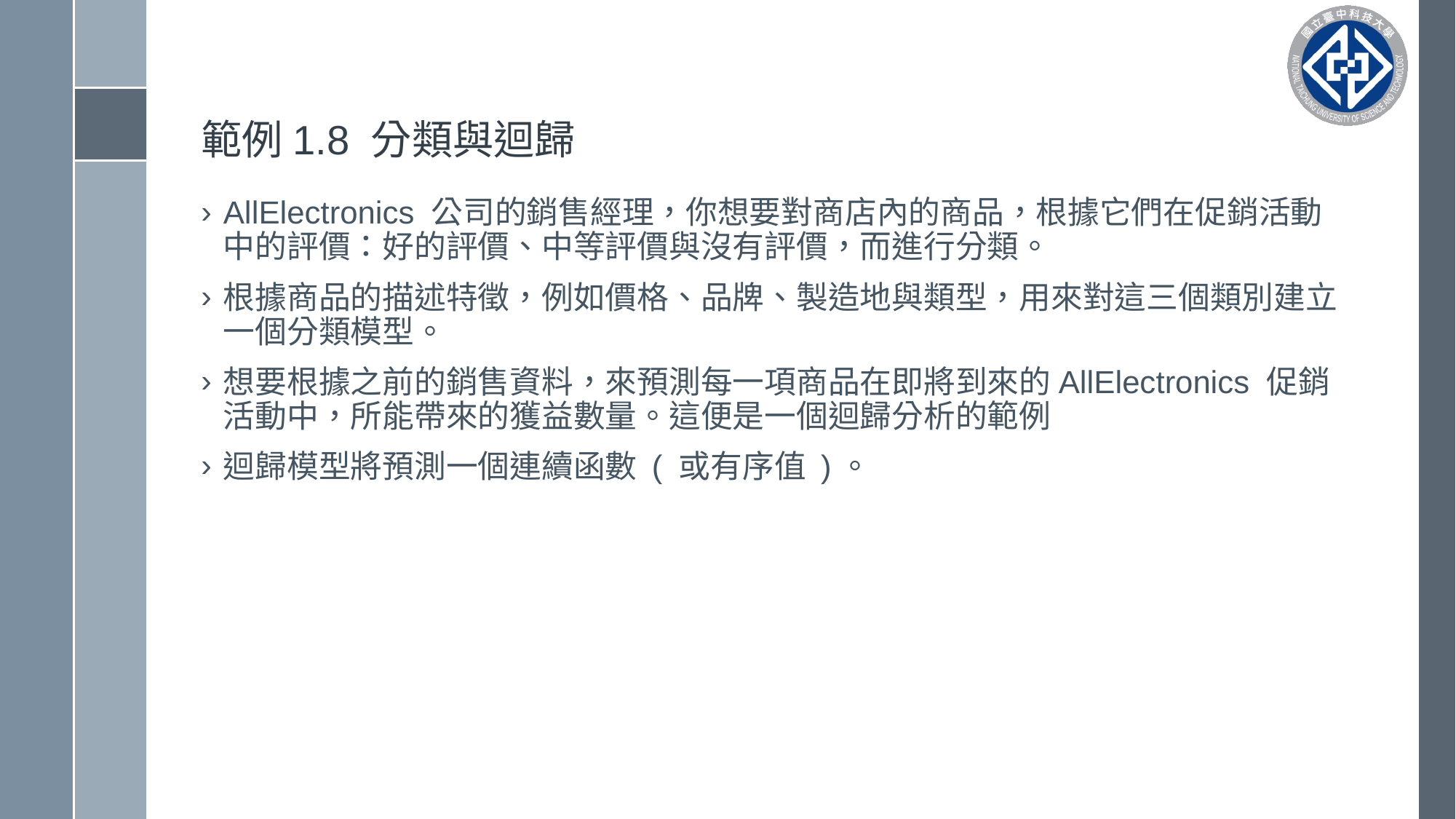

# 範例1.8 分類與迴歸
AllElectronics 公司的銷售經理，你想要對商店內的商品，根據它們在促銷活動中的評價：好的評價、中等評價與沒有評價，而進行分類。
根據商品的描述特徵，例如價格、品牌、製造地與類型，用來對這三個類別建立一個分類模型。
想要根據之前的銷售資料，來預測每一項商品在即將到來的AllElectronics 促銷活動中，所能帶來的獲益數量。這便是一個迴歸分析的範例
迴歸模型將預測一個連續函數 ( 或有序值 )。